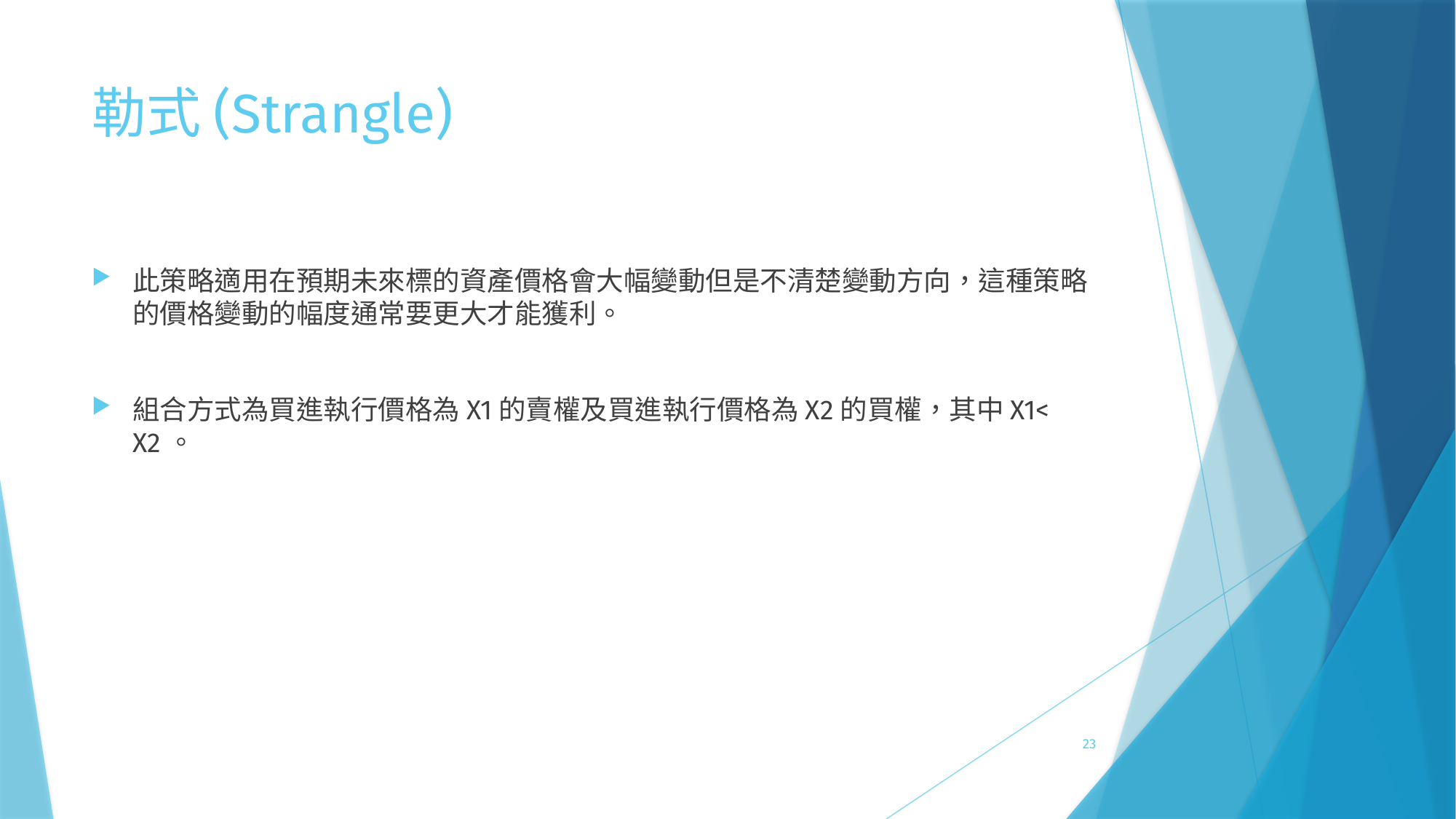

# 勒式(Strangle)
此策略適用在預期未來標的資產價格會大幅變動但是不清楚變動方向，這種策略的價格變動的幅度通常要更大才能獲利。

組合方式為買進執行價格為X1的賣權及買進執行價格為X2的買權，其中X1< X2。
23